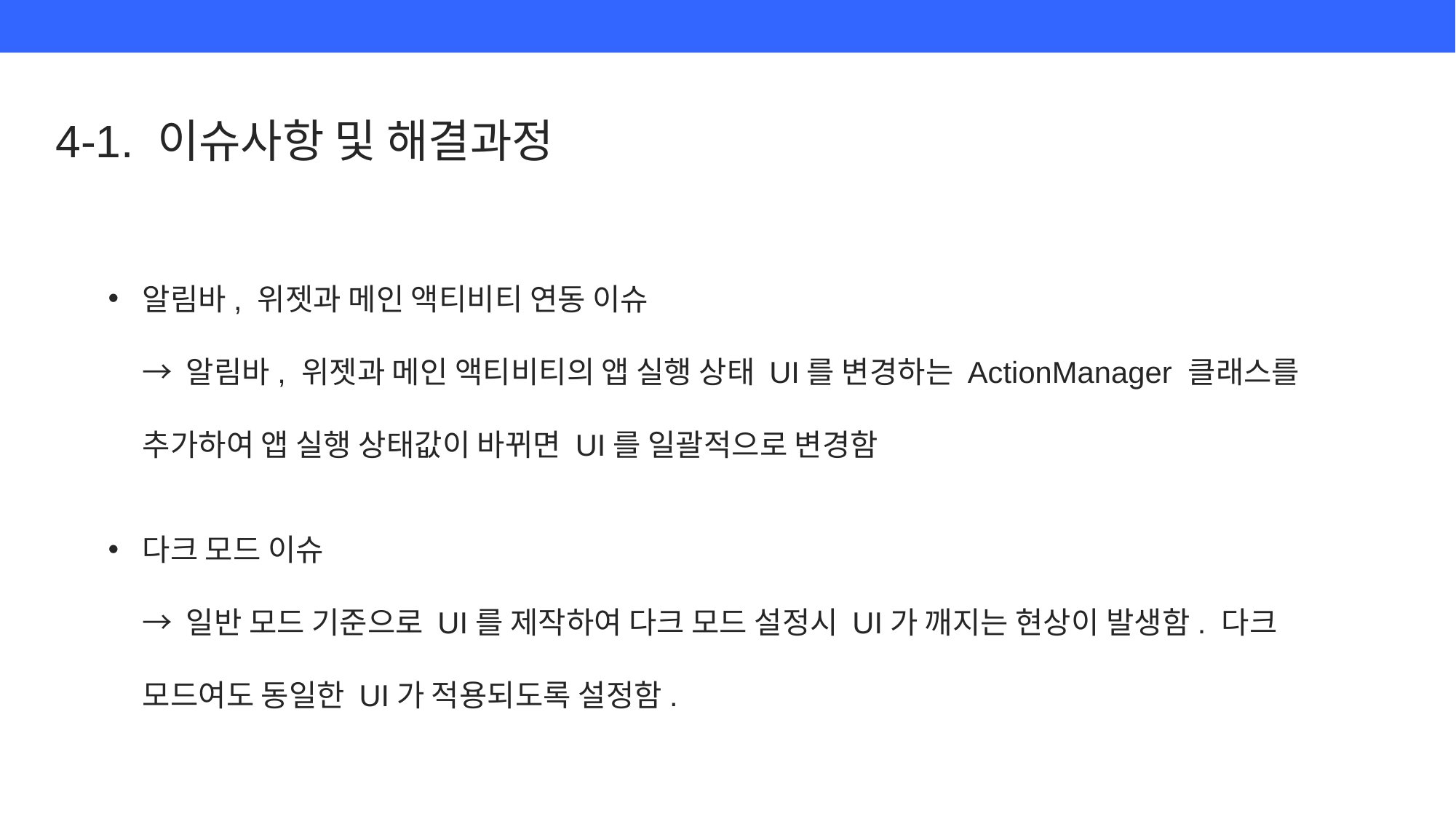

4-1. 이슈사항 및 해결과정

알림바, 위젯과 메인 액티비티 연동 이슈
→  알림바, 위젯과 메인 액티비티의 앱 실행 상태 UI를 변경하는 ActionManager 클래스를 추가하여 앱 실행 상태값이 바뀌면 UI를 일괄적으로 변경함
다크 모드 이슈
→  일반 모드 기준으로 UI를 제작하여 다크 모드 설정시 UI가 깨지는 현상이 발생함. 다크 모드여도 동일한 UI가 적용되도록 설정함.